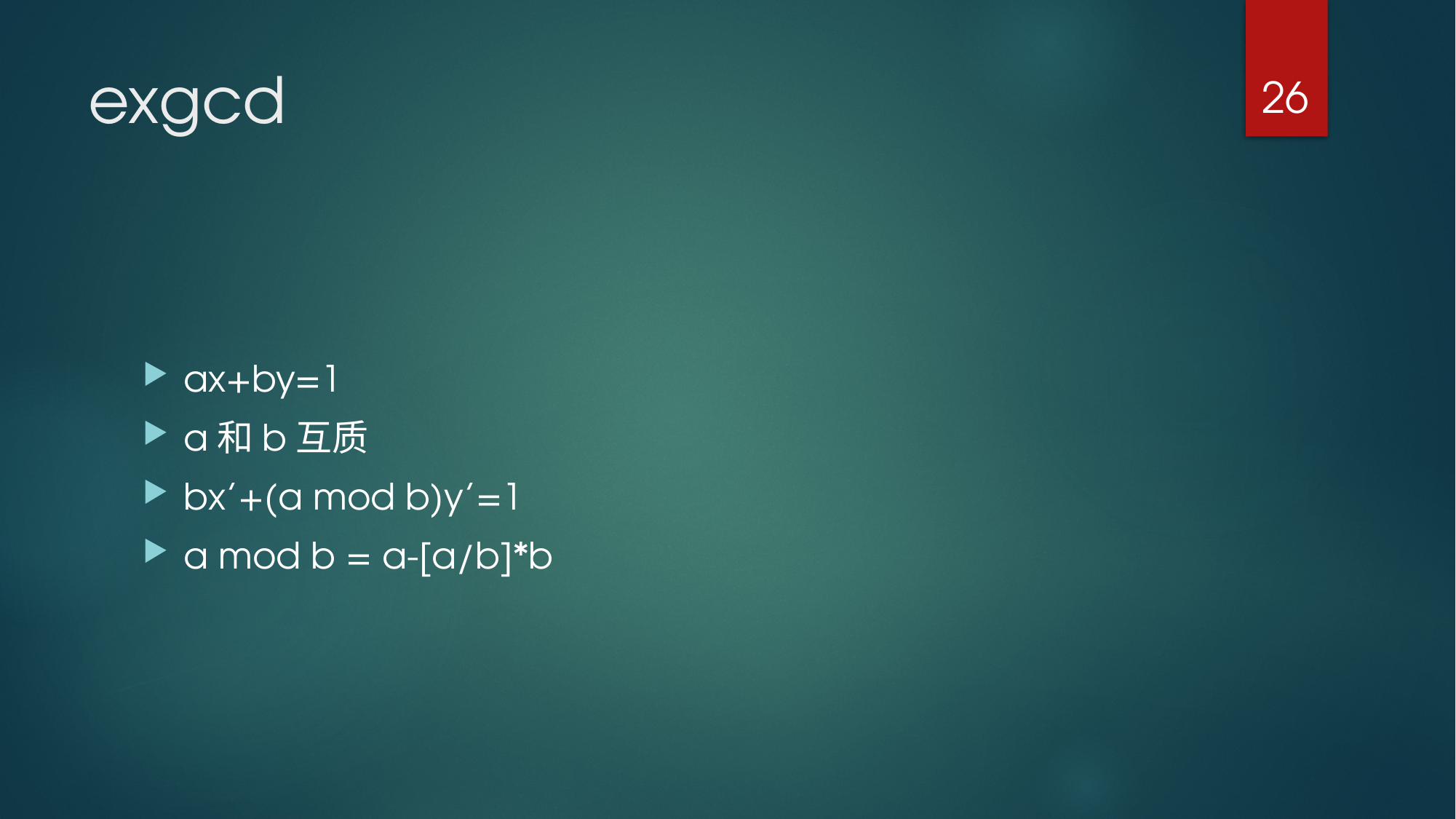

26
# exgcd
ax+by=1
a和b互质
bx’+(a mod b)y’=1
a mod b = a-[a/b]*b